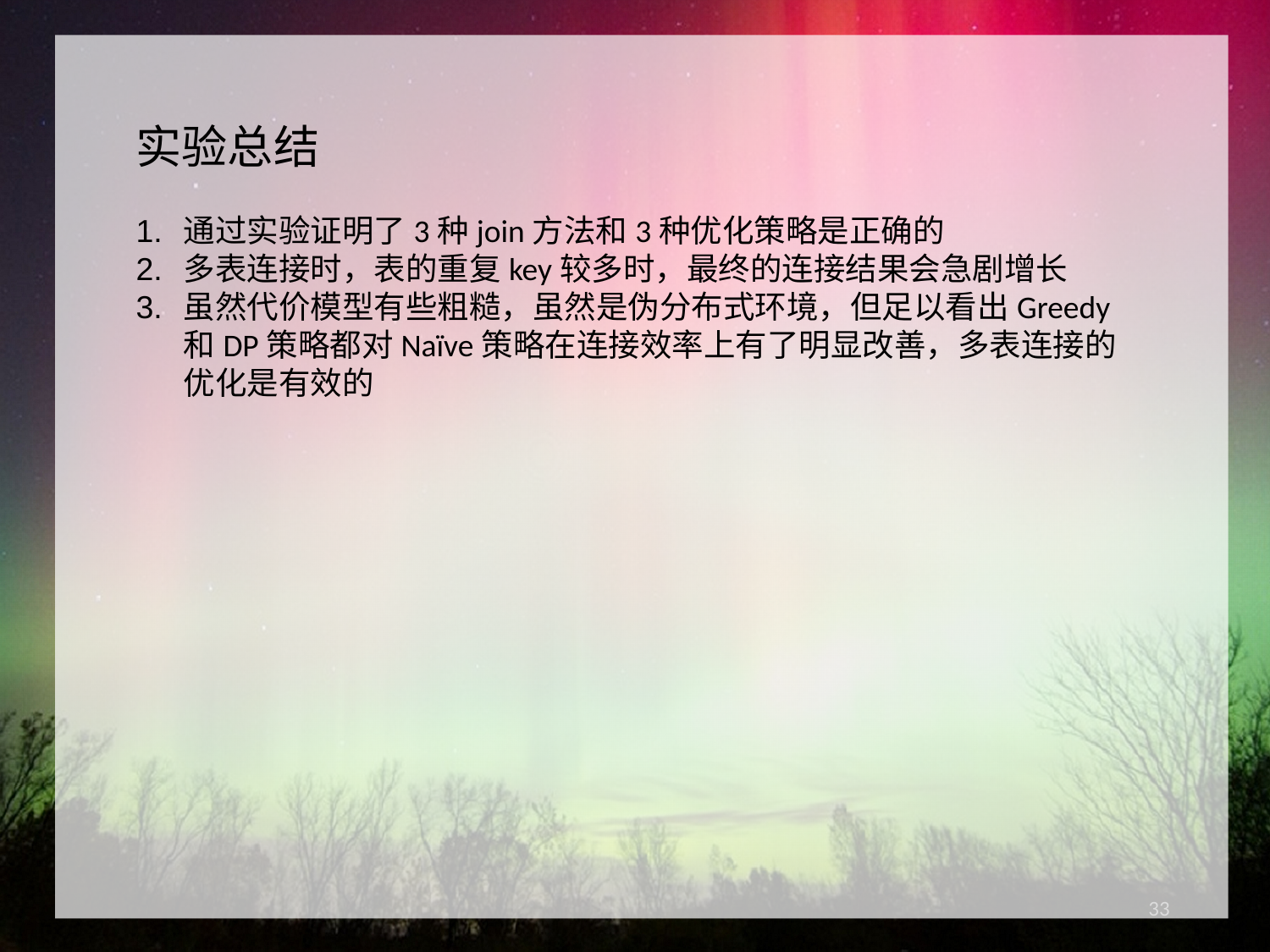

实验总结

通过实验证明了3种join方法和3种优化策略是正确的
多表连接时，表的重复key较多时，最终的连接结果会急剧增长
虽然代价模型有些粗糙，虽然是伪分布式环境，但足以看出Greedy和DP策略都对Naïve策略在连接效率上有了明显改善，多表连接的优化是有效的
33